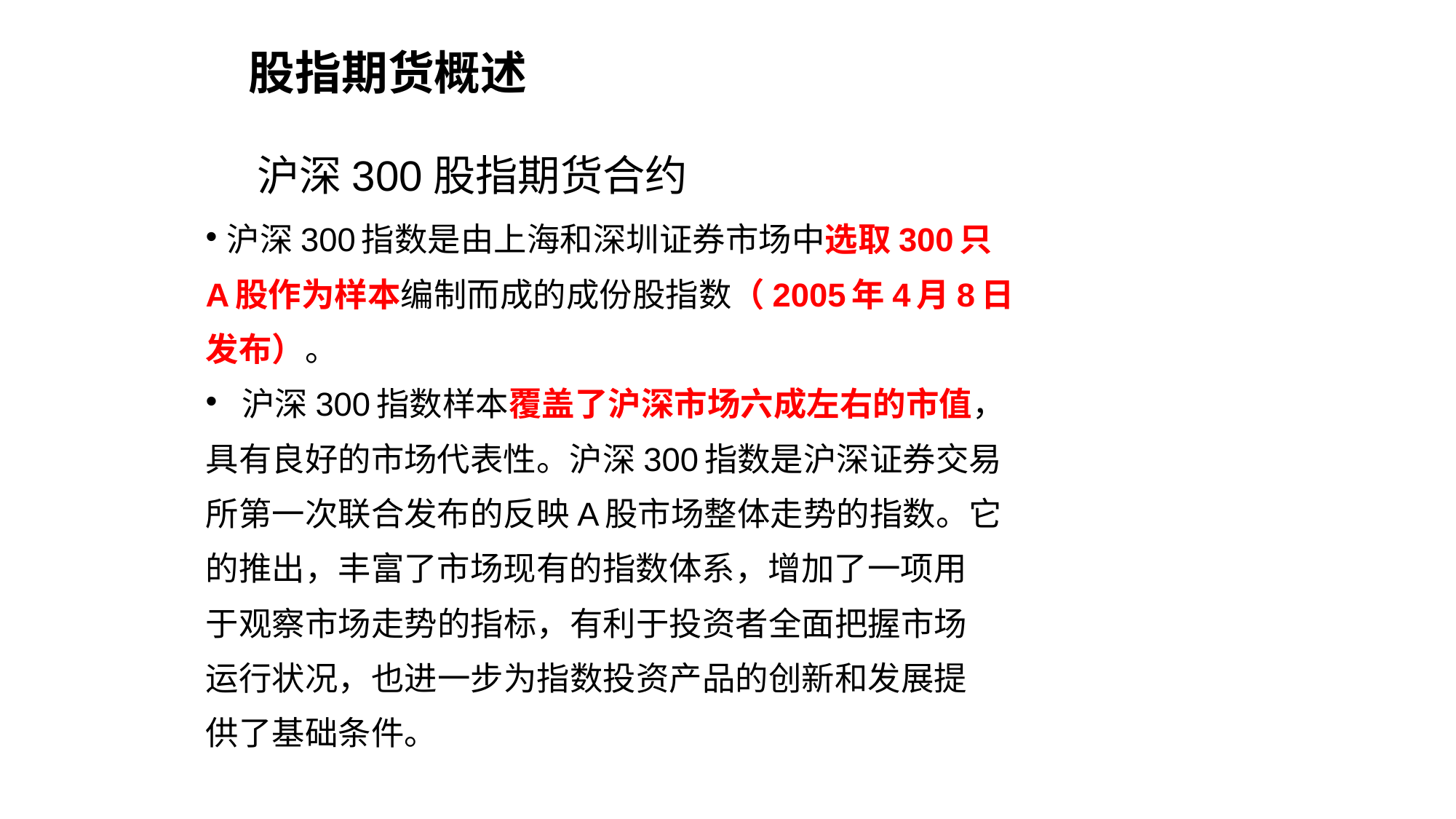

股指期货概述
沪深300股指期货合约
沪深300指数是由上海和深圳证券市场中选取300只
A股作为样本编制而成的成份股指数（2005年4月8日
发布）。
 沪深300指数样本覆盖了沪深市场六成左右的市值，
具有良好的市场代表性。沪深300指数是沪深证券交易
所第一次联合发布的反映A股市场整体走势的指数。它
的推出，丰富了市场现有的指数体系，增加了一项用
于观察市场走势的指标，有利于投资者全面把握市场
运行状况，也进一步为指数投资产品的创新和发展提
供了基础条件。